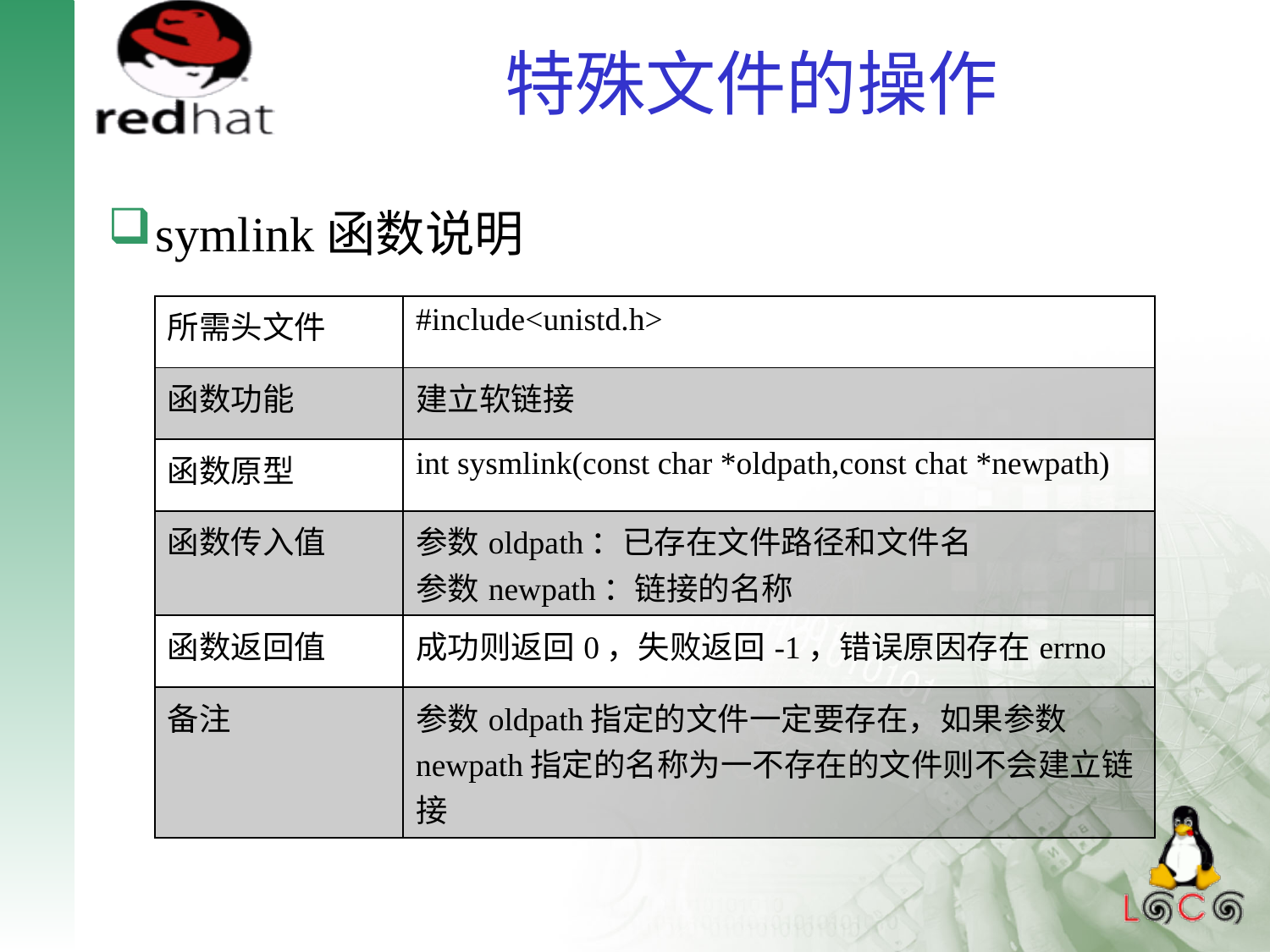

# 特殊文件的操作
symlink函数说明

| 所需头文件 | #include<unistd.h> |
| --- | --- |
| 函数功能 | 建立软链接 |
| 函数原型 | int sysmlink(const char \*oldpath,const chat \*newpath) |
| 函数传入值 | 参数oldpath：已存在文件路径和文件名 参数newpath：链接的名称 |
| 函数返回值 | 成功则返回0，失败返回-1，错误原因存在errno |
| 备注 | 参数oldpath指定的文件一定要存在，如果参数newpath指定的名称为一不存在的文件则不会建立链接 |